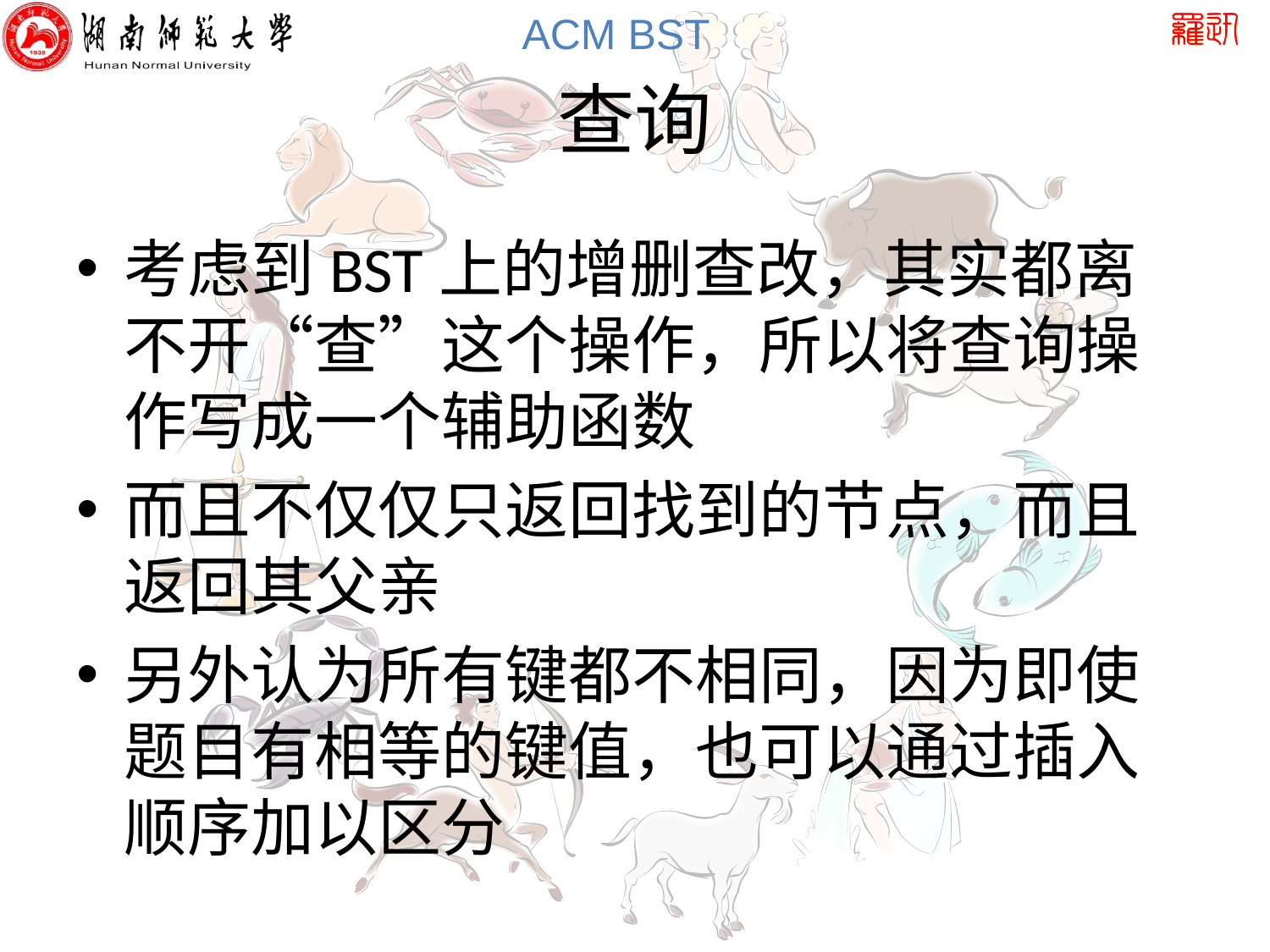

# 查询
考虑到BST上的增删查改，其实都离不开“查”这个操作，所以将查询操作写成一个辅助函数
而且不仅仅只返回找到的节点，而且返回其父亲
另外认为所有键都不相同，因为即使题目有相等的键值，也可以通过插入顺序加以区分